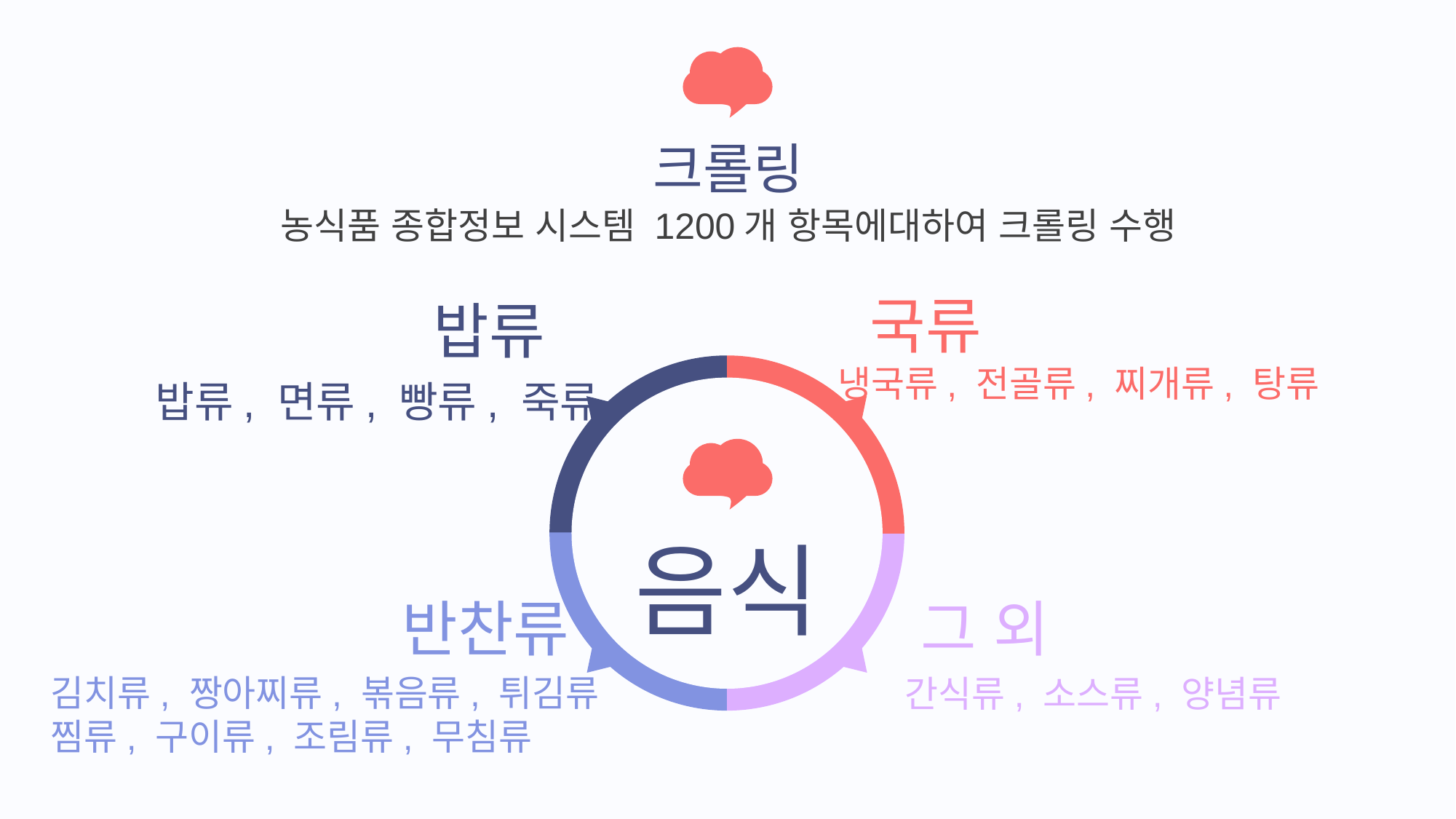

Q1
크롤링
농식품 종합정보 시스템 1200개 항목에대하여 크롤링 수행
국류
밥류

냉국류, 전골류, 찌개류, 탕류
밥류, 면류, 빵류, 죽류

 분석
음식
반찬류
그 외
김치류, 짱아찌류, 볶음류, 튀김류
찜류, 구이류, 조림류, 무침류
간식류, 소스류, 양념류